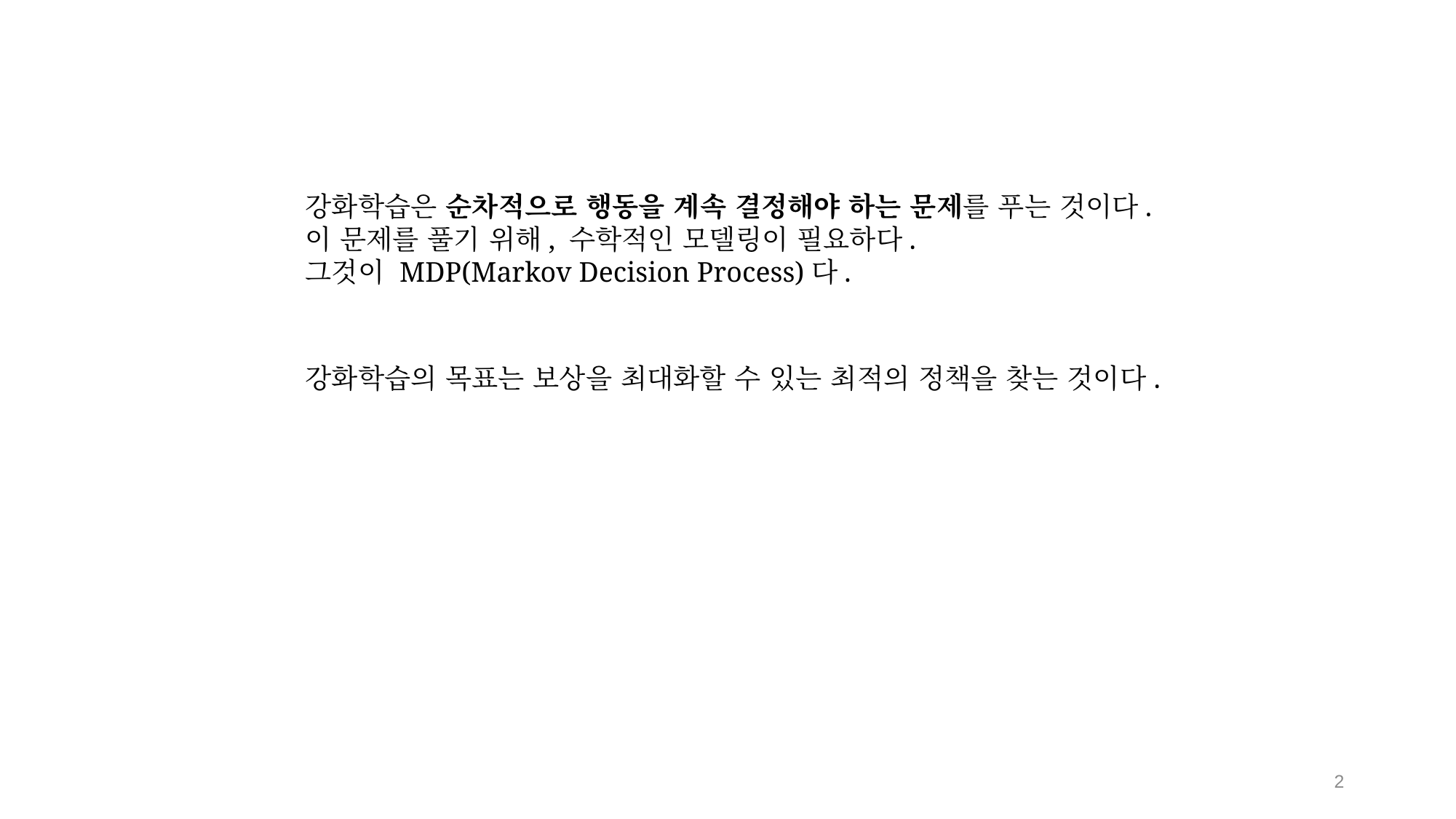

강화학습은 순차적으로 행동을 계속 결정해야 하는 문제를 푸는 것이다.
이 문제를 풀기 위해, 수학적인 모델링이 필요하다.
그것이 MDP(Markov Decision Process)다.
강화학습의 목표는 보상을 최대화할 수 있는 최적의 정책을 찾는 것이다.
2